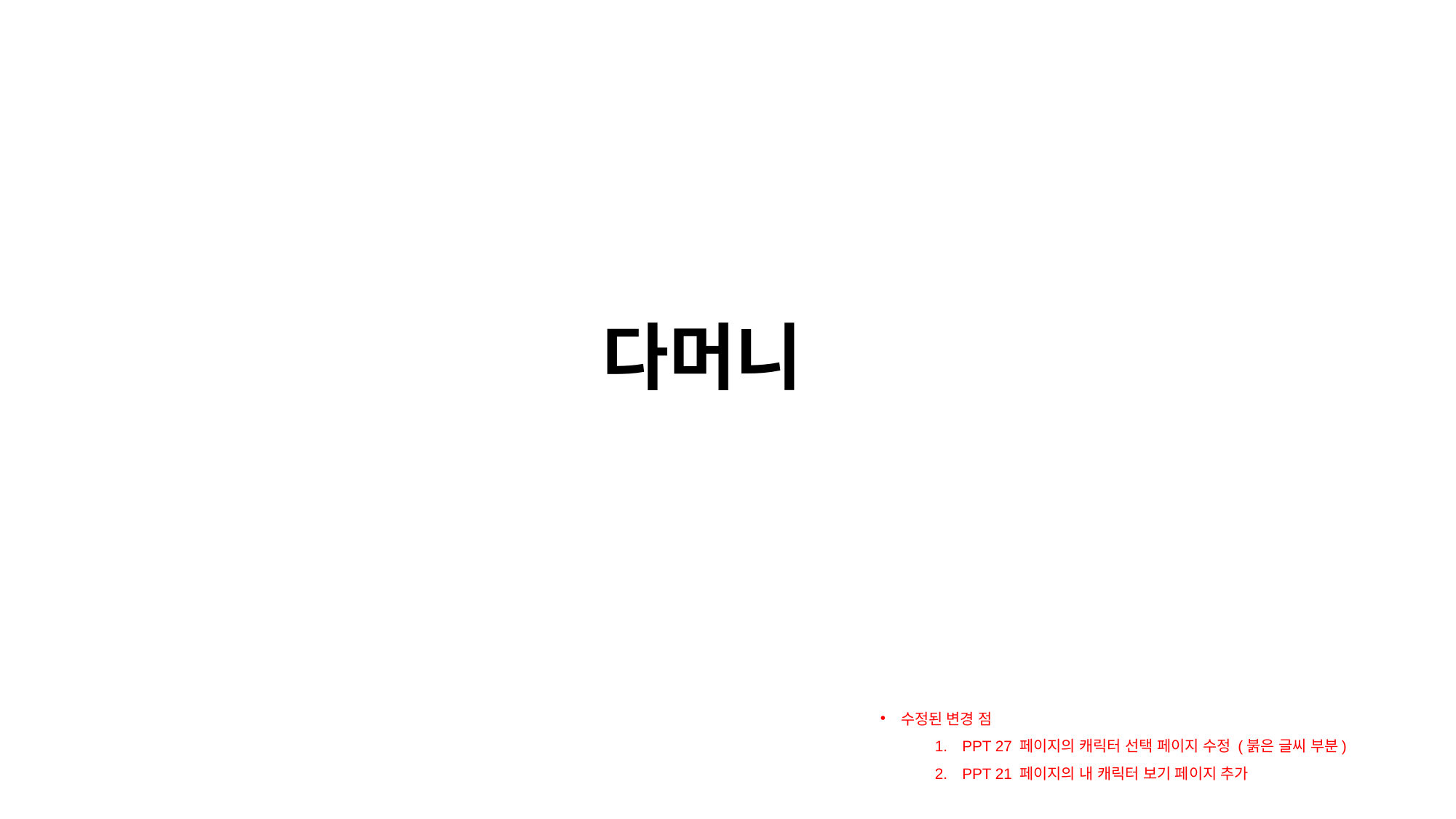

다머니
수정된 변경 점
PPT 27 페이지의 캐릭터 선택 페이지 수정 (붉은 글씨 부분)
PPT 21 페이지의 내 캐릭터 보기 페이지 추가